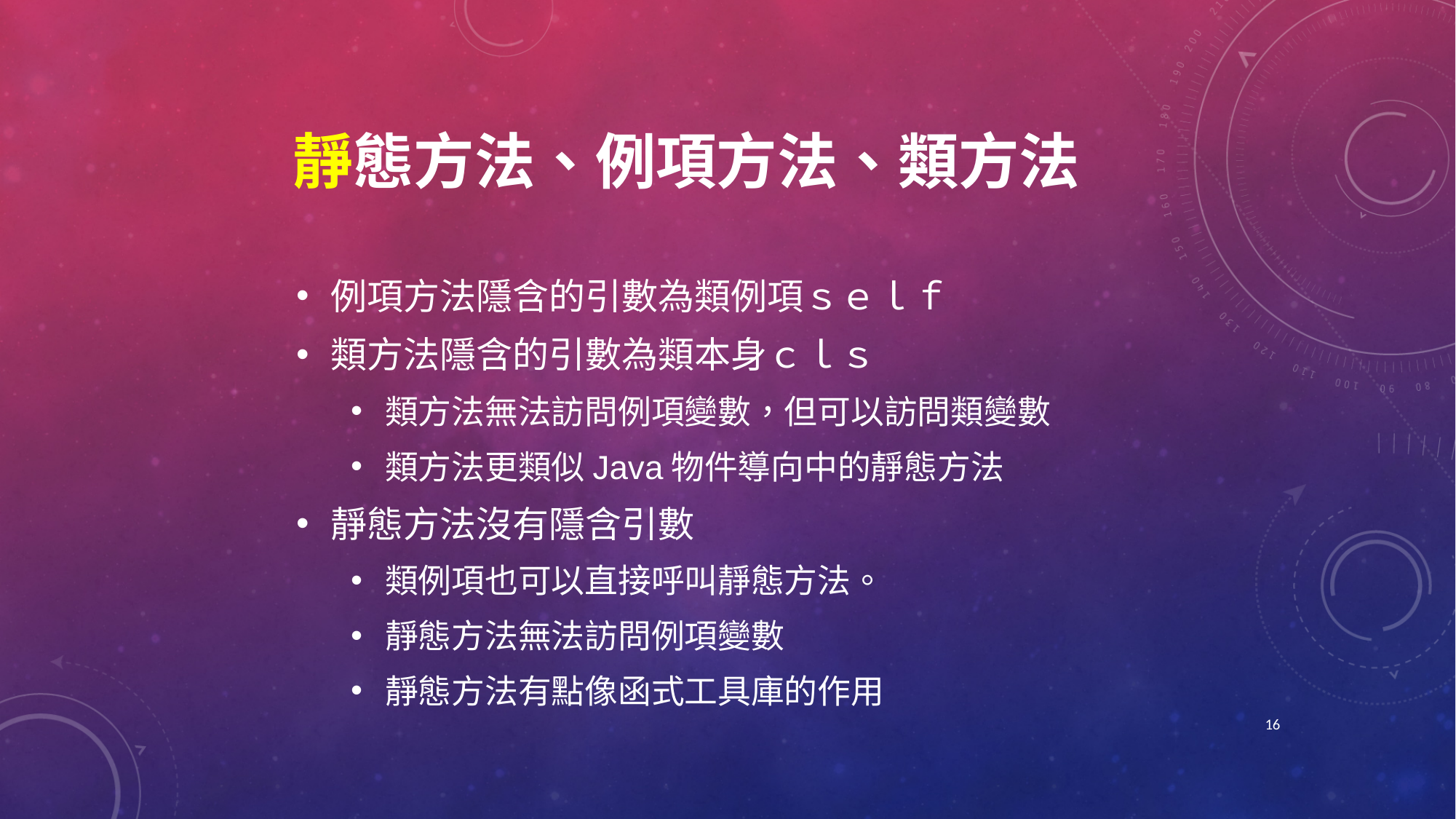

# 靜態方法、例項方法、類方法
例項方法隱含的引數為類例項ｓｅｌｆ
類方法隱含的引數為類本身ｃｌｓ
類方法無法訪問例項變數，但可以訪問類變數
類方法更類似Java物件導向中的靜態方法
靜態方法沒有隱含引數
類例項也可以直接呼叫靜態方法。
靜態方法無法訪問例項變數
靜態方法有點像函式工具庫的作用
16